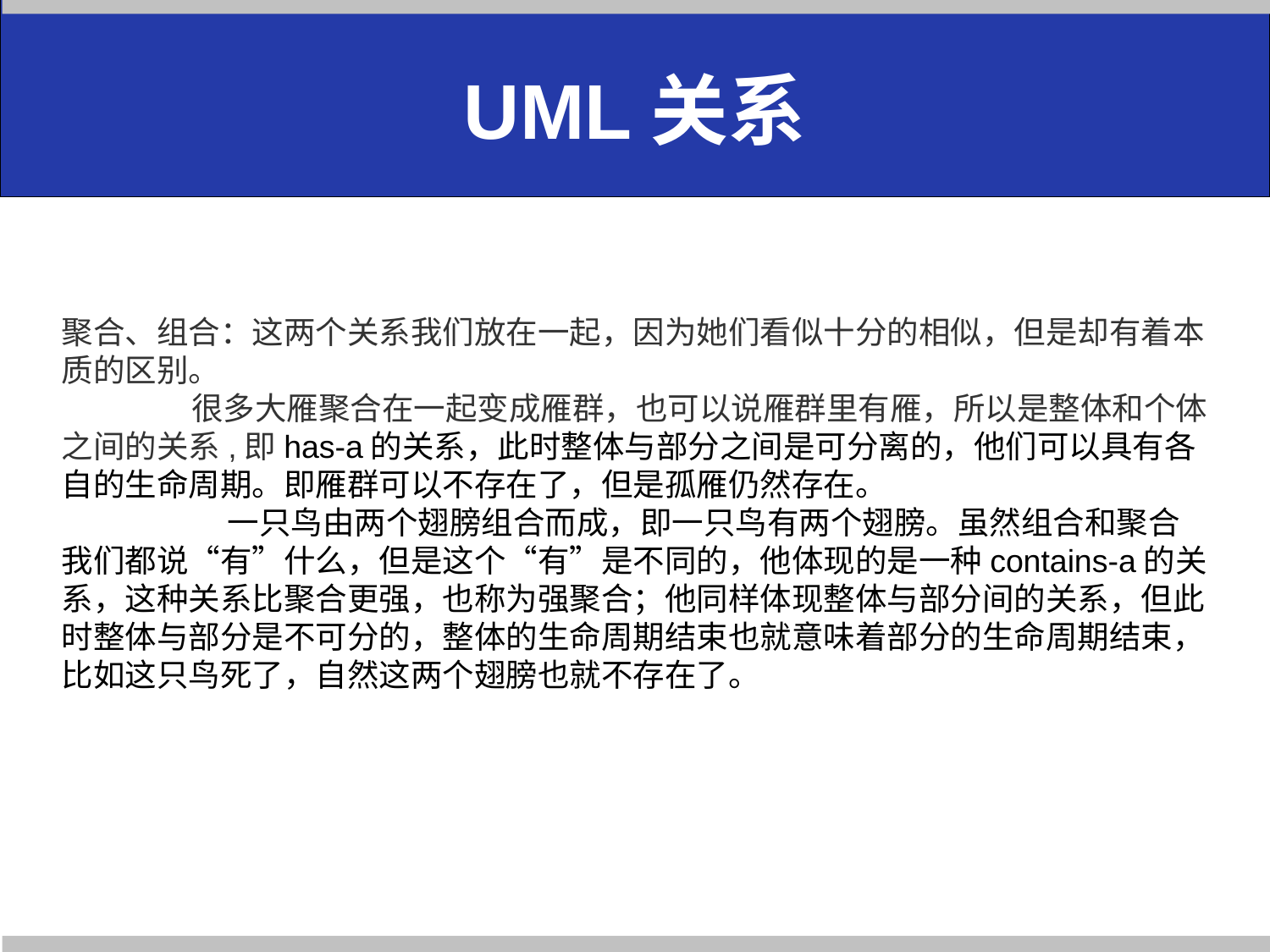

# UML关系
聚合、组合：这两个关系我们放在一起，因为她们看似十分的相似，但是却有着本质的区别。
                 很多大雁聚合在一起变成雁群，也可以说雁群里有雁，所以是整体和个体之间的关系,即has-a的关系，此时整体与部分之间是可分离的，他们可以具有各自的生命周期。即雁群可以不存在了，但是孤雁仍然存在。
                      一只鸟由两个翅膀组合而成，即一只鸟有两个翅膀。虽然组合和聚合我们都说“有”什么，但是这个“有”是不同的，他体现的是一种contains-a的关系，这种关系比聚合更强，也称为强聚合；他同样体现整体与部分间的关系，但此时整体与部分是不可分的，整体的生命周期结束也就意味着部分的生命周期结束，比如这只鸟死了，自然这两个翅膀也就不存在了。
2